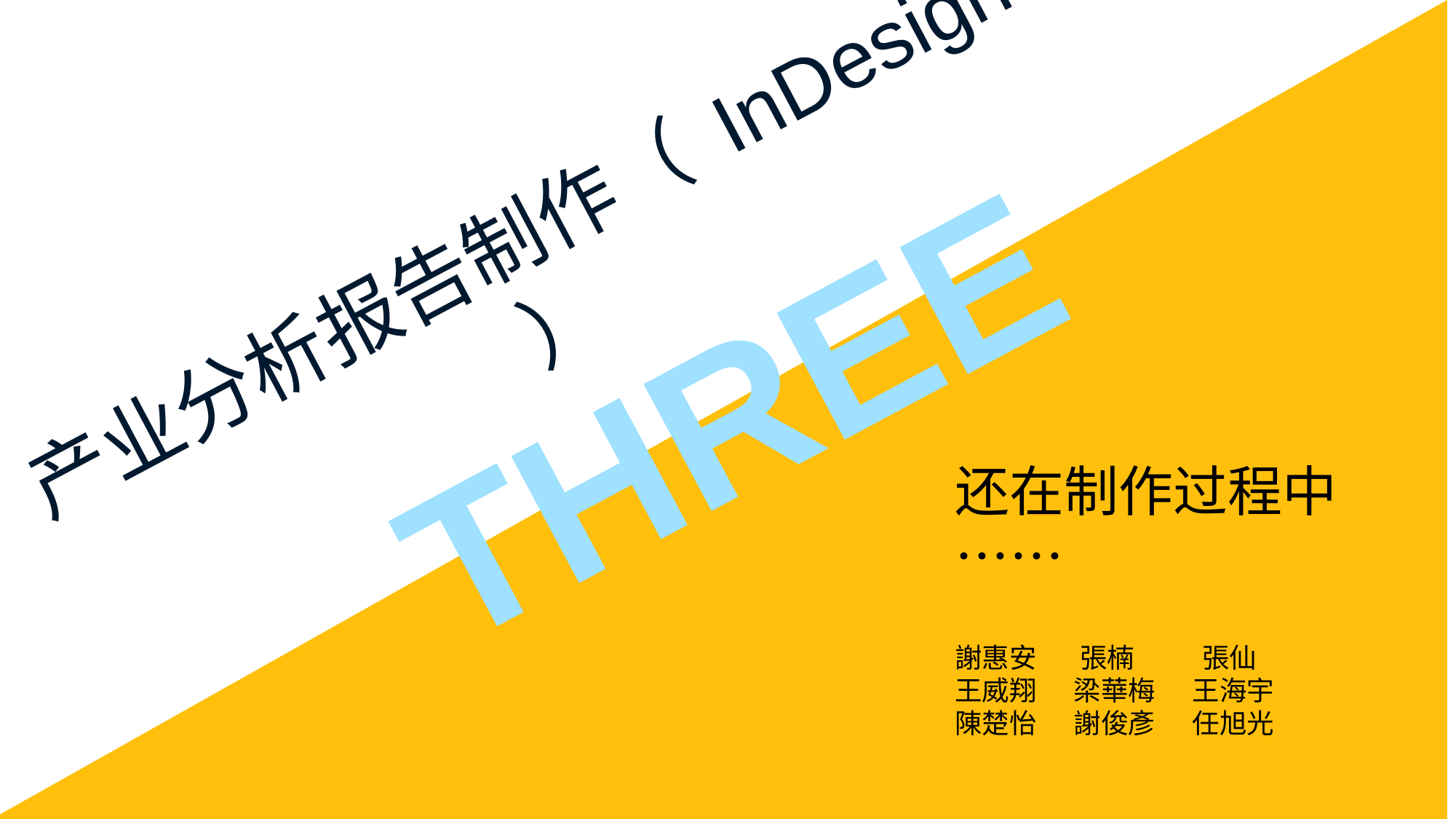

产业分析报告制作（ InDesign ）
THREE
还在制作过程中……
謝惠安       張楠           張仙
王威翔      梁華梅      王海宇
陳楚怡      謝俊彥      任旭光